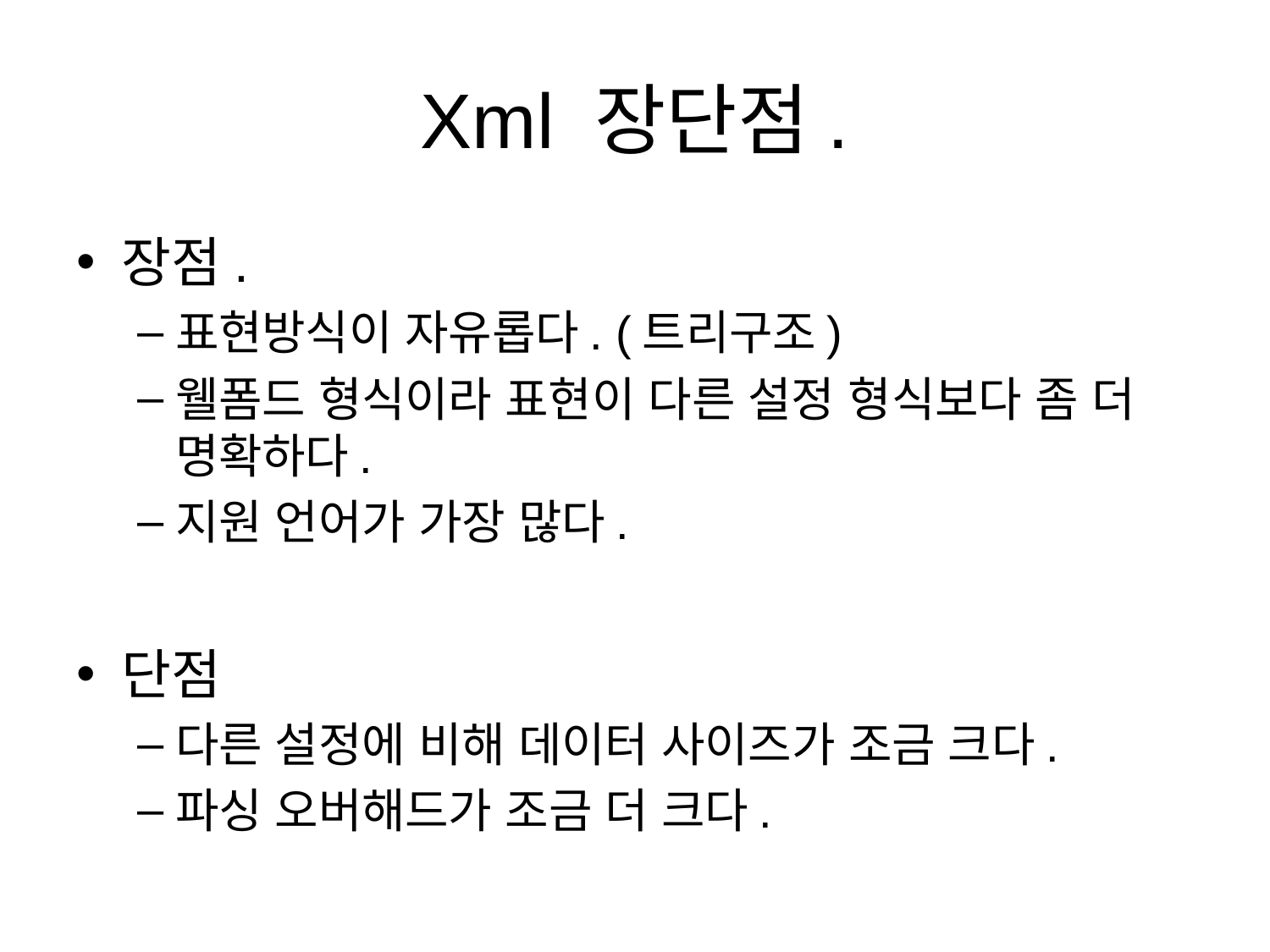

# Xml 장단점.
장점.
표현방식이 자유롭다. (트리구조)
웰폼드 형식이라 표현이 다른 설정 형식보다 좀 더 명확하다.
지원 언어가 가장 많다.

단점
다른 설정에 비해 데이터 사이즈가 조금 크다.
파싱 오버해드가 조금 더 크다.